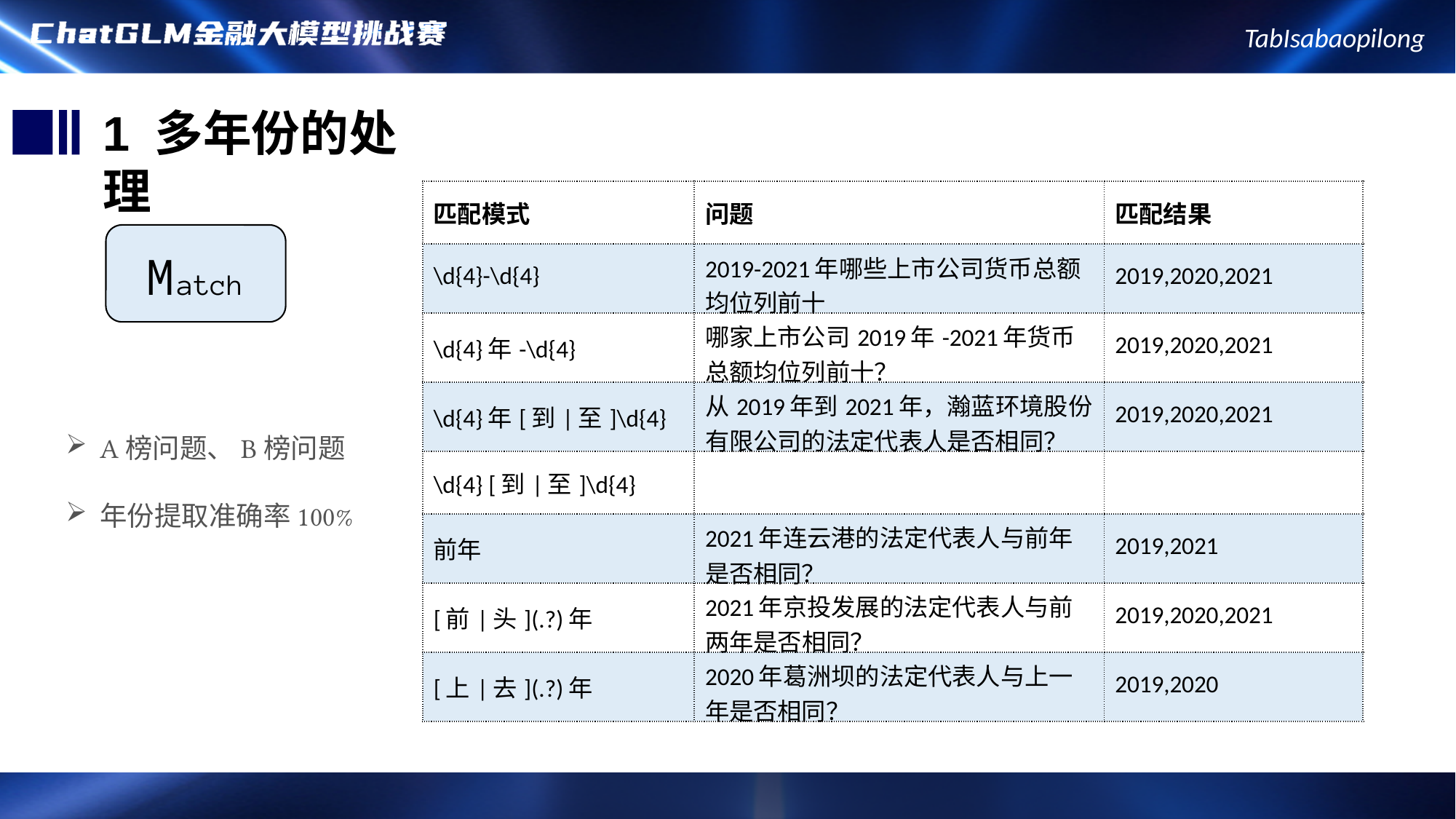

1 多年份的处理

| 匹配模式 | 问题 | 匹配结果 |
| --- | --- | --- |
| \d{4}-\d{4} | 2019-2021年哪些上市公司货币总额均位列前十 | 2019,2020,2021 |
| \d{4}年-\d{4} | 哪家上市公司2019年-2021年货币总额均位列前十？ | 2019,2020,2021 |
| \d{4}年[到|至]\d{4} | 从2019年到2021年，瀚蓝环境股份有限公司的法定代表人是否相同？ | 2019,2020,2021 |
| \d{4} [到|至]\d{4} |  |  |
| 前年 | 2021年连云港的法定代表人与前年是否相同？ | 2019,2021 |
| [前|头](.?)年 | 2021年京投发展的法定代表人与前两年是否相同？ | 2019,2020,2021 |
| [上|去](.?)年 | 2020年葛洲坝的法定代表人与上一年是否相同？ | 2019,2020 |
Match
A榜问题、B榜问题
年份提取准确率100%